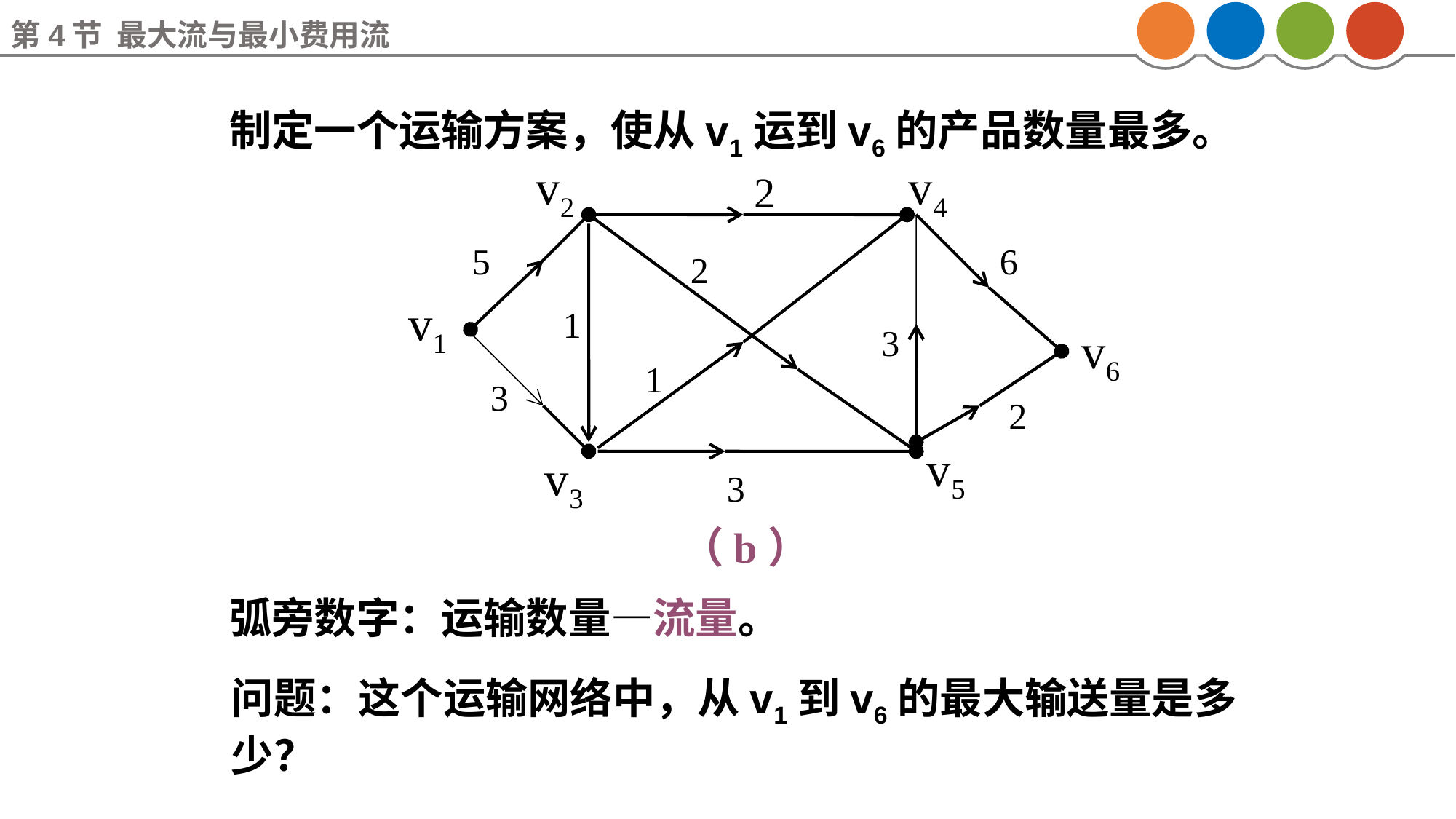

第4节  最大流与最小费用流
制定一个运输方案，使从v1运到v6的产品数量最多。
v2
v4
2

5
6
2

v1

1
3
v6

1

3

2

v5
v3

3
（b）
弧旁数字：运输数量—流量。
问题：这个运输网络中，从v1到v6的最大输送量是多少？